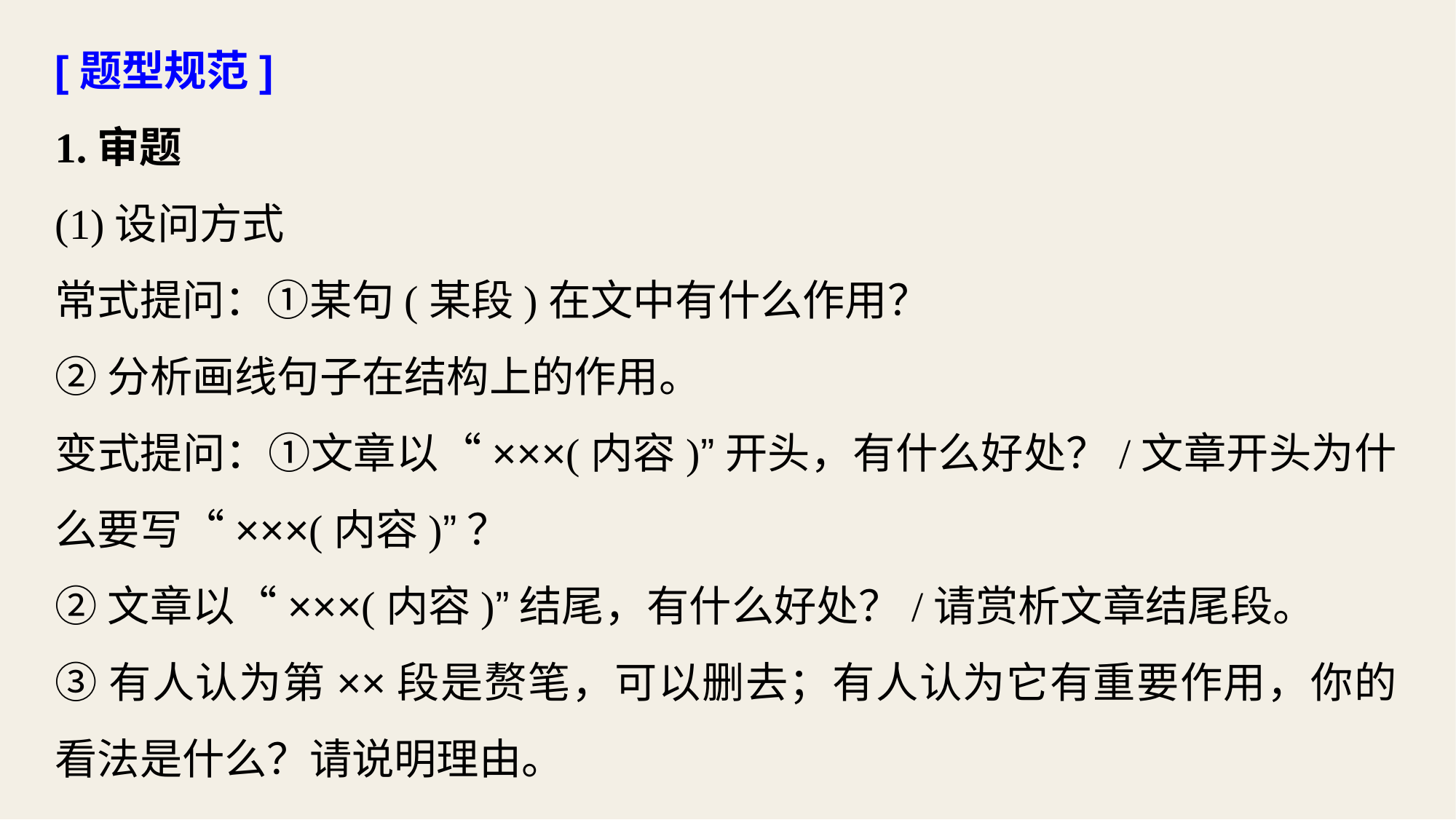

[题型规范]
1.审题
(1)设问方式
常式提问：①某句(某段)在文中有什么作用？
②分析画线句子在结构上的作用。
变式提问：①文章以“×××(内容)”开头，有什么好处？/文章开头为什么要写“×××(内容)”？
②文章以“×××(内容)”结尾，有什么好处？/请赏析文章结尾段。
③有人认为第××段是赘笔，可以删去；有人认为它有重要作用，你的看法是什么？请说明理由。